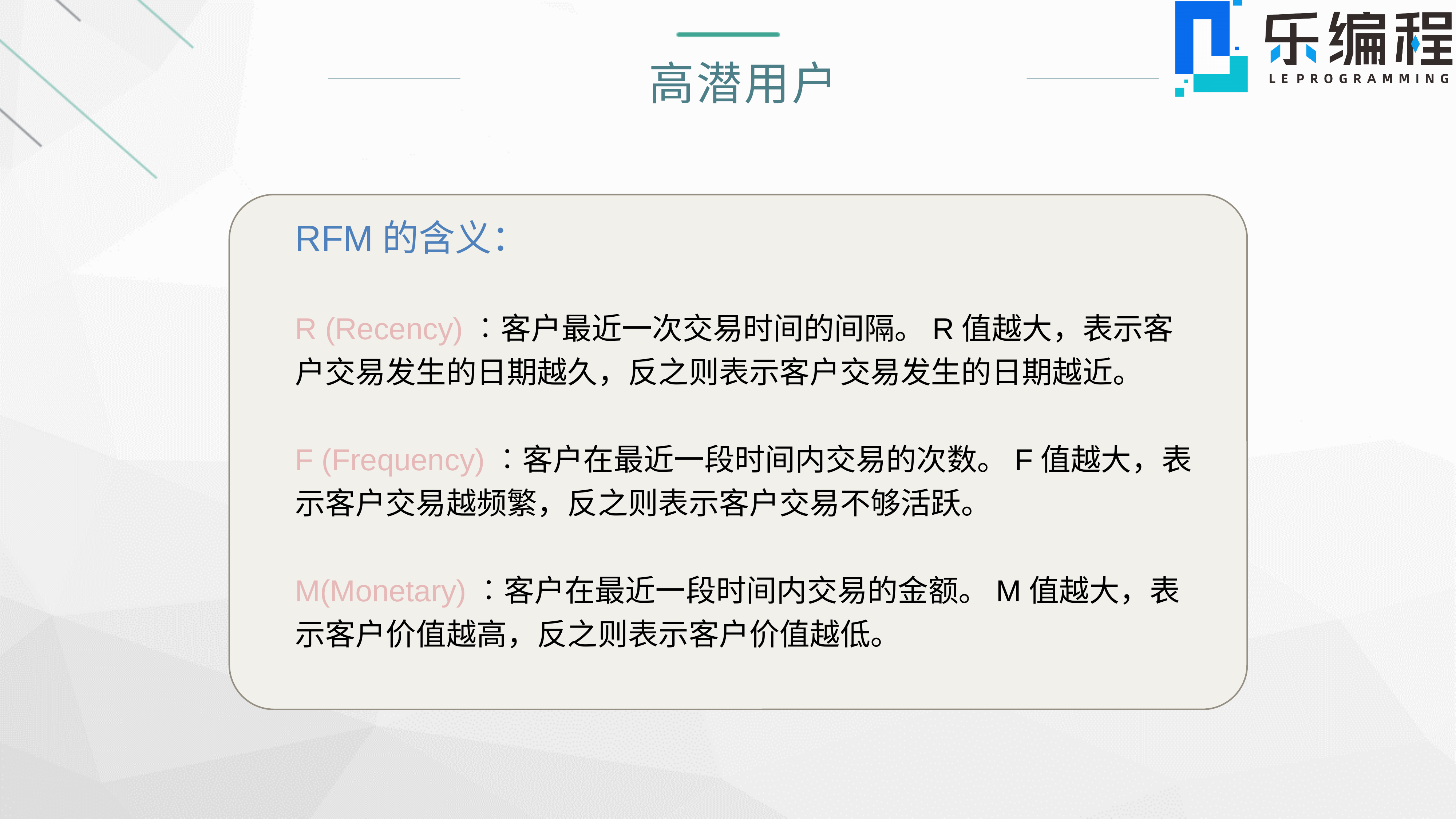

高潜用户

RFM的含义：

R (Recency)︰客户最近一次交易时间的间隔。R值越大，表示客户交易发生的日期越久，反之则表示客户交易发生的日期越近。

F (Frequency)︰客户在最近一段时间内交易的次数。F值越大，表示客户交易越频繁，反之则表示客户交易不够活跃。

M(Monetary)︰客户在最近一段时间内交易的金额。M值越大，表示客户价值越高，反之则表示客户价值越低。